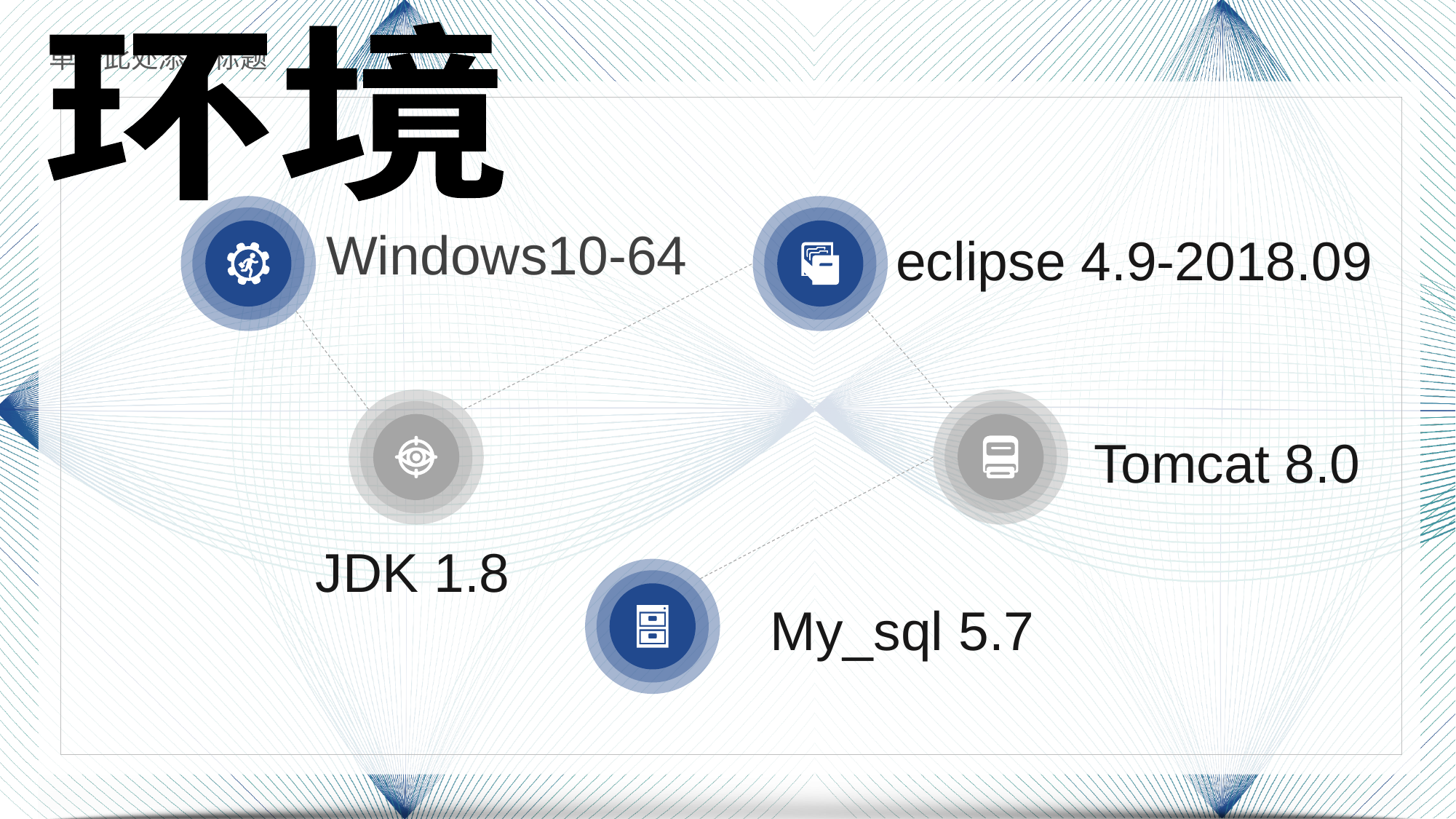

环境

Windows10-64
eclipse 4.9-2018.09
Tomcat 8.0

JDK 1.8
My_sql 5.7